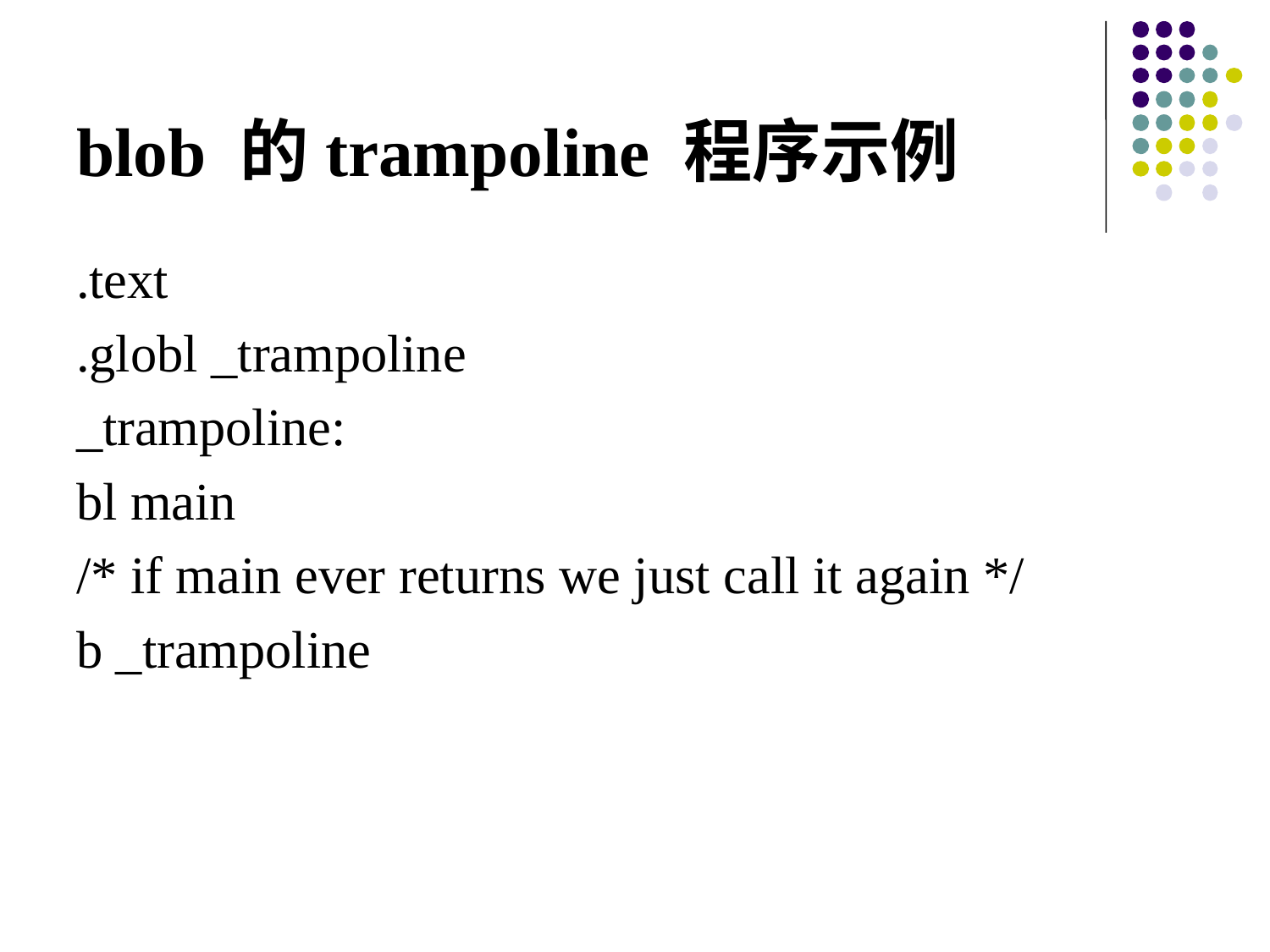

# blob 的trampoline 程序示例
.text
.globl _trampoline
_trampoline:
bl main
/* if main ever returns we just call it again */
b _trampoline